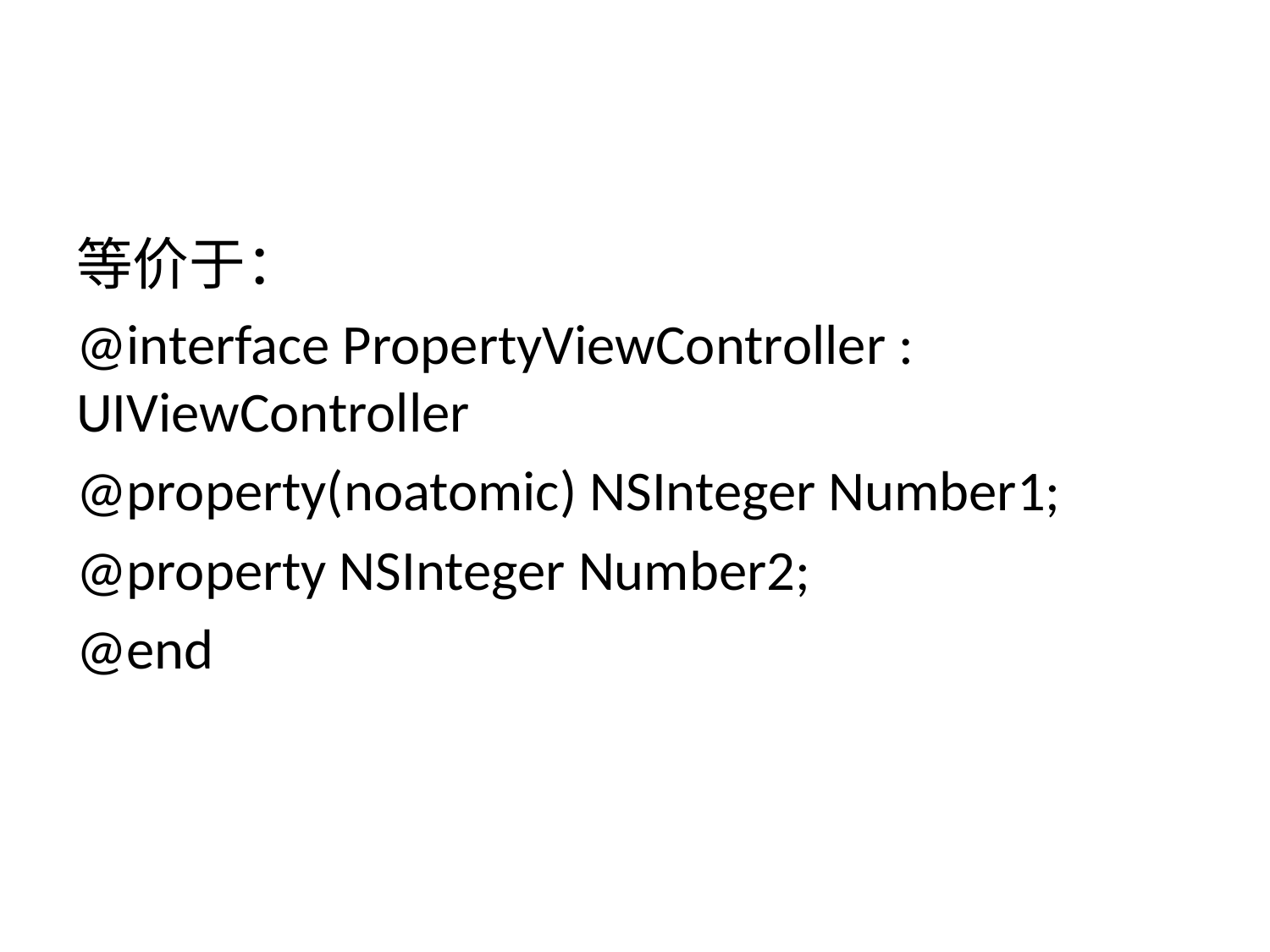

等价于：
@interface PropertyViewController : UIViewController
@property(noatomic) NSInteger Number1;
@property NSInteger Number2;
@end